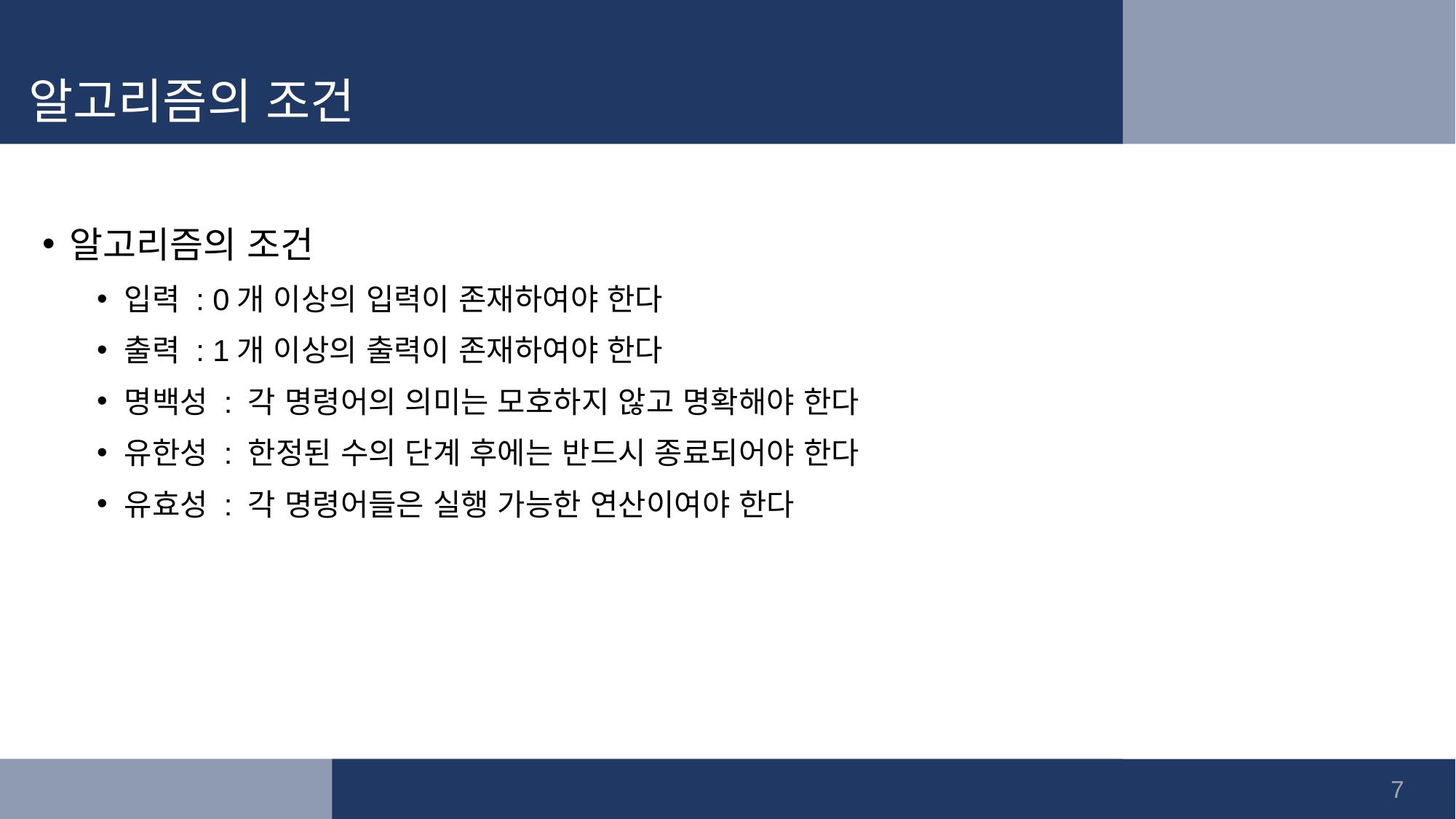

# 알고리즘의 조건
알고리즘의 조건
입력 : 0개 이상의 입력이 존재하여야 한다
출력 : 1개 이상의 출력이 존재하여야 한다
명백성 : 각 명령어의 의미는 모호하지 않고 명확해야 한다
유한성 : 한정된 수의 단계 후에는 반드시 종료되어야 한다
유효성 : 각 명령어들은 실행 가능한 연산이여야 한다
7